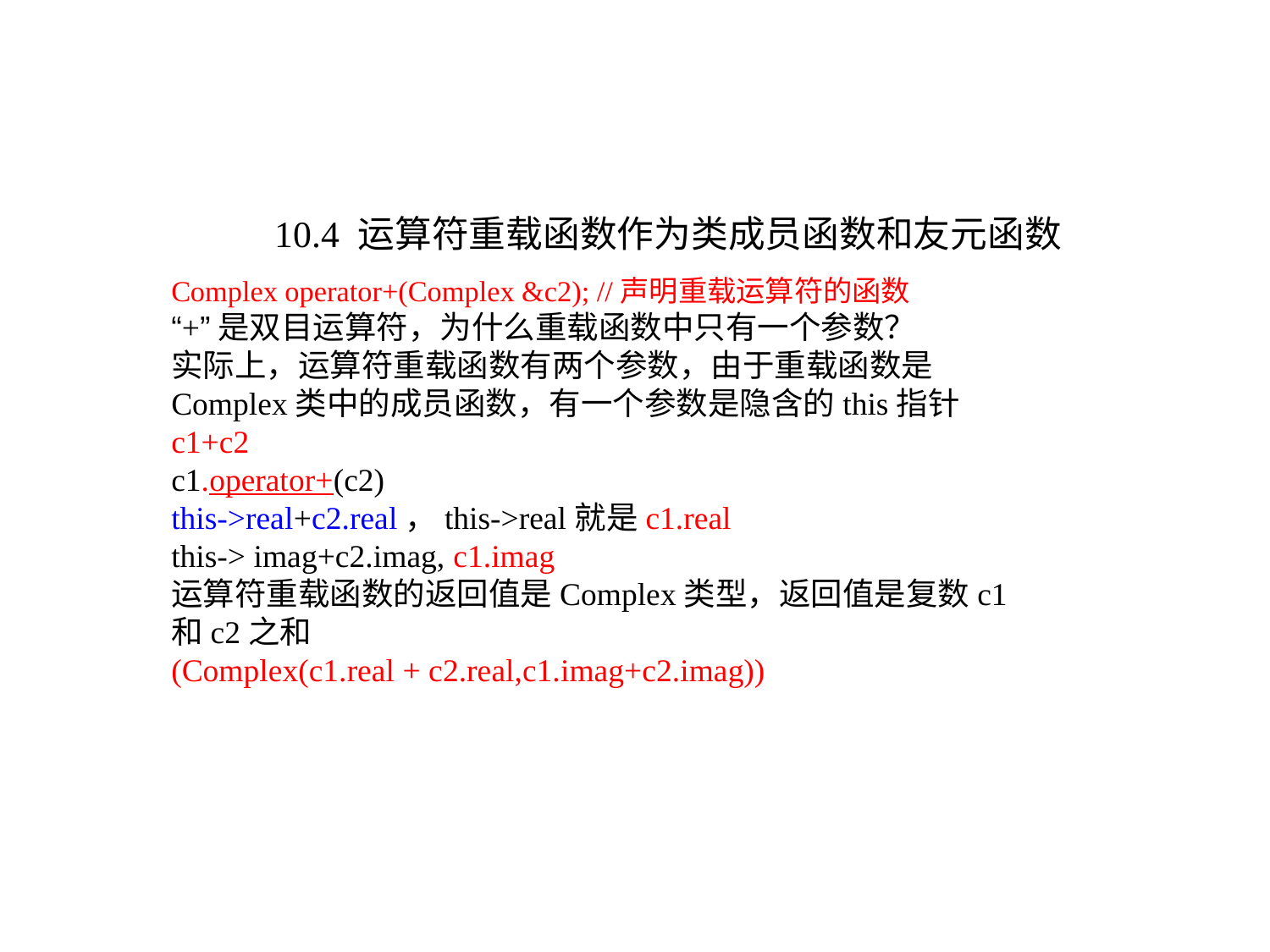

10.4 运算符重载函数作为类成员函数和友元函数
Complex operator+(Complex &c2); //声明重载运算符的函数
“+”是双目运算符，为什么重载函数中只有一个参数？
实际上，运算符重载函数有两个参数，由于重载函数是Complex类中的成员函数，有一个参数是隐含的this指针
c1+c2
c1.operator+(c2)
this->real+c2.real，this->real就是c1.real
this-> imag+c2.imag, c1.imag
运算符重载函数的返回值是Complex类型，返回值是复数c1和c2之和
(Complex(c1.real + c2.real,c1.imag+c2.imag))